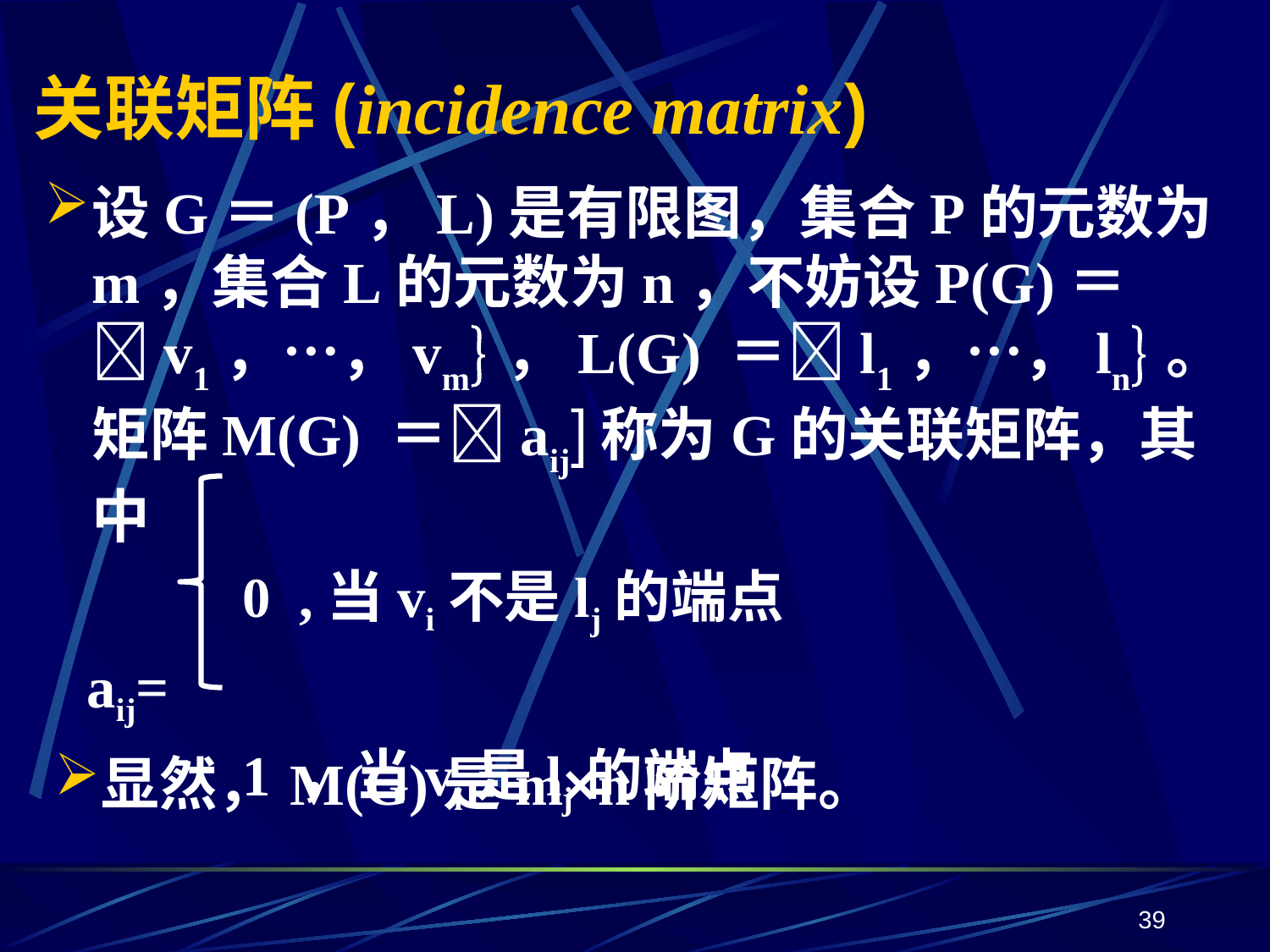

# 关联矩阵(incidence matrix)
设G＝(P，L)是有限图，集合P的元数为m，集合L的元数为n，不妨设P(G)＝{v1，…，vm}，L(G) ＝{l1，…，ln}。矩阵M(G) ＝[aij]称为G的关联矩阵，其中
              0  ,当vi不是lj的端点
   aij=
              1 ，当vi是lj的端点

显然，M(G)是m×n阶矩阵。

39